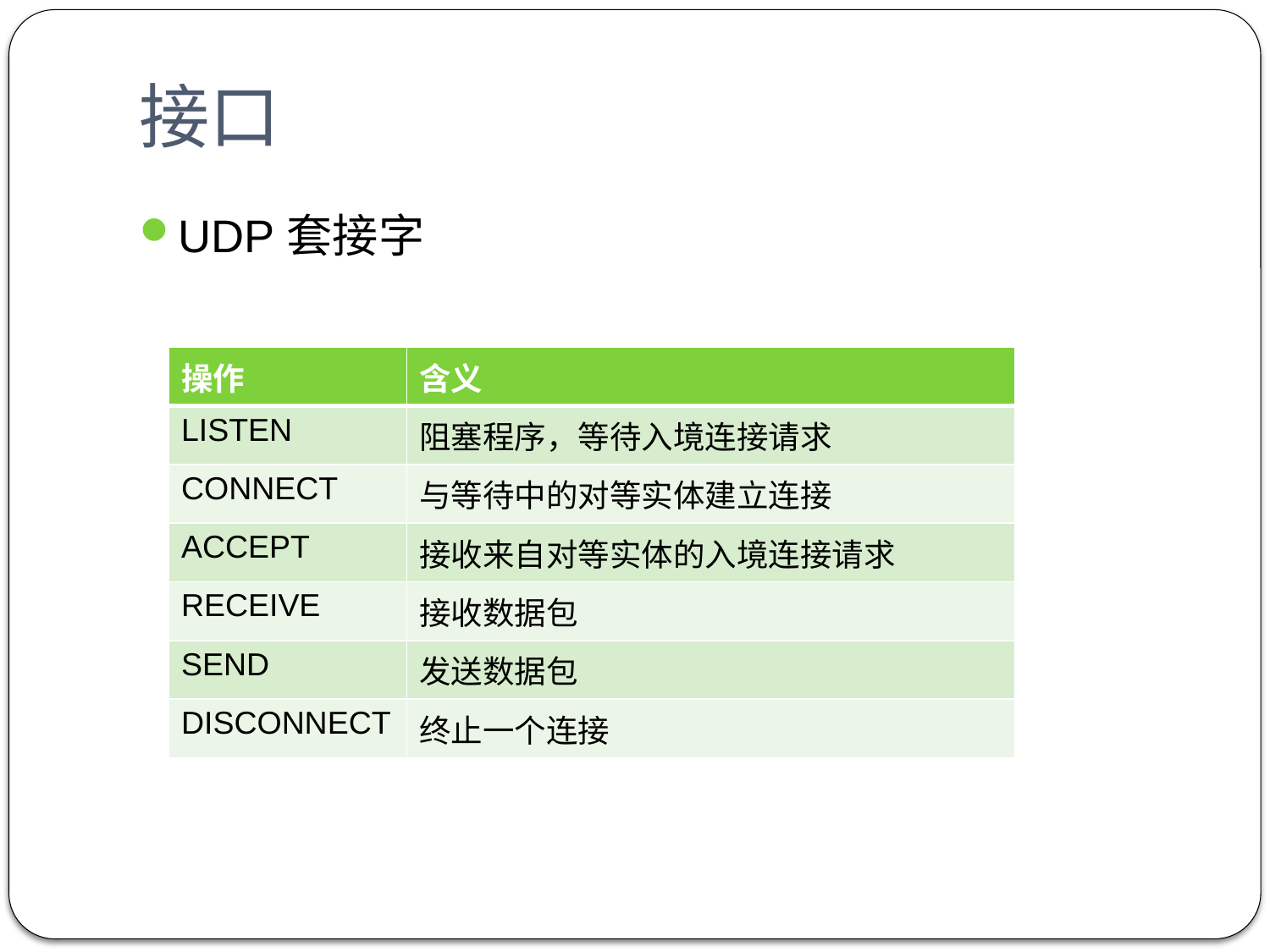

# 接口
UDP套接字
| 操作 | 含义 |
| --- | --- |
| LISTEN | 阻塞程序，等待入境连接请求 |
| CONNECT | 与等待中的对等实体建立连接 |
| ACCEPT | 接收来自对等实体的入境连接请求 |
| RECEIVE | 接收数据包 |
| SEND | 发送数据包 |
| DISCONNECT | 终止一个连接 |